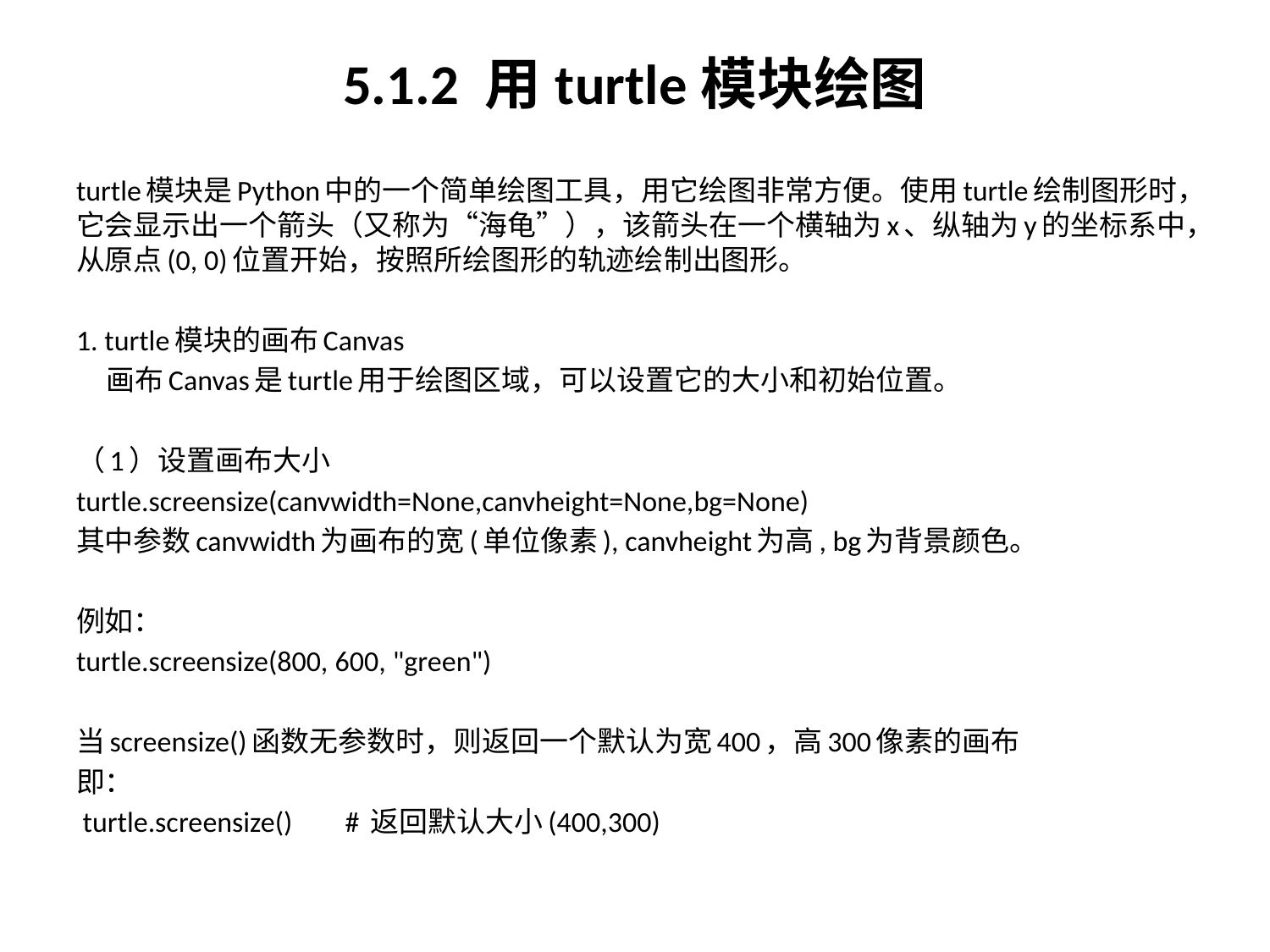

# 5.1.2 用turtle模块绘图
turtle模块是Python中的一个简单绘图工具，用它绘图非常方便。使用turtle绘制图形时，它会显示出一个箭头（又称为“海龟”），该箭头在一个横轴为x、纵轴为y的坐标系中，从原点(0, 0)位置开始，按照所绘图形的轨迹绘制出图形。

1. turtle模块的画布Canvas
    画布Canvas是turtle用于绘图区域，可以设置它的大小和初始位置。

（1）设置画布大小
turtle.screensize(canvwidth=None,canvheight=None,bg=None)
其中参数canvwidth为画布的宽(单位像素), canvheight为高, bg为背景颜色。

例如：
turtle.screensize(800, 600, "green")

当screensize()函数无参数时，则返回一个默认为宽400，高300像素的画布
即：
 turtle.screensize()        # 返回默认大小(400,300)